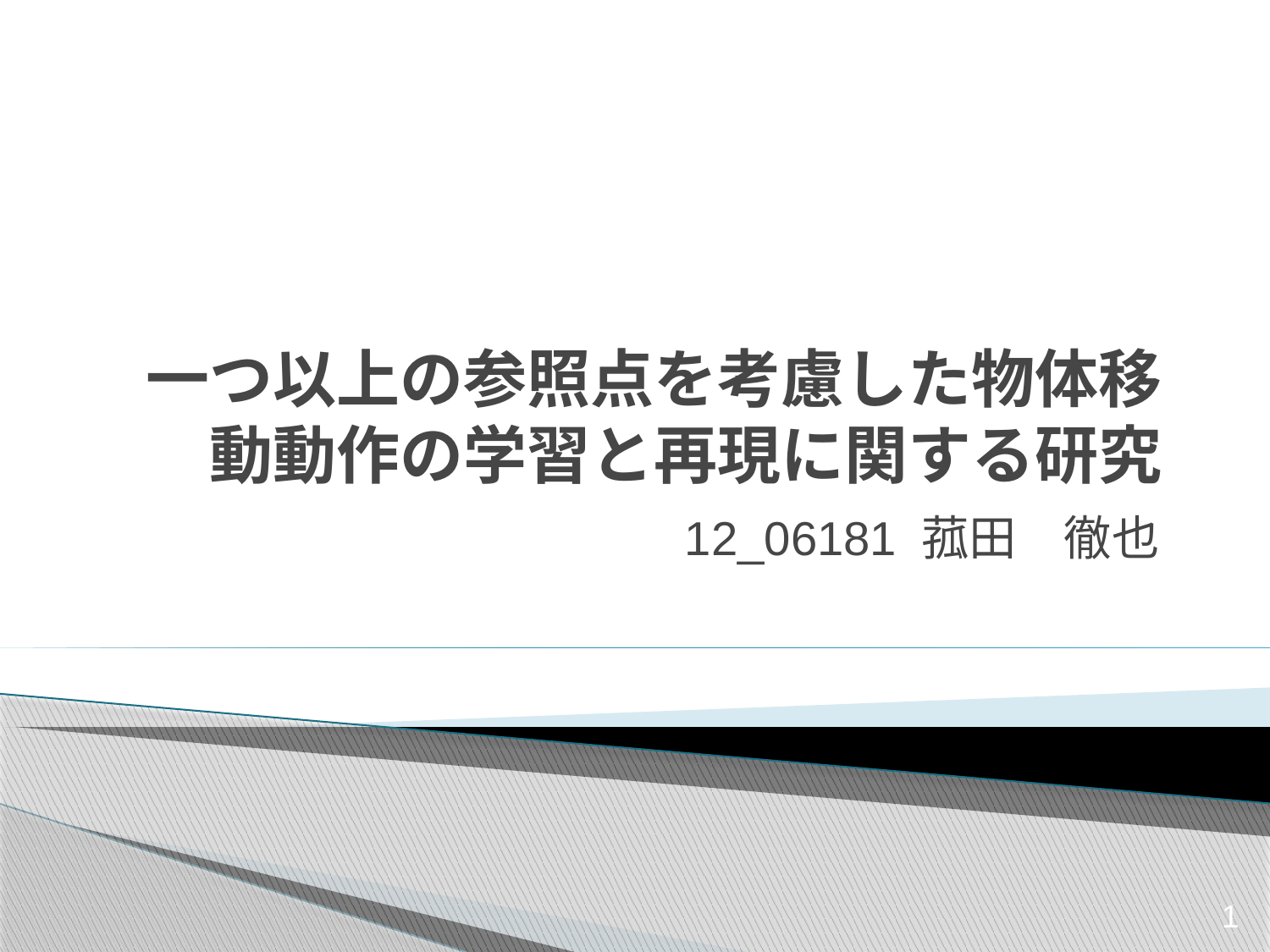

# 一つ以上の参照点を考慮した物体移動動作の学習と再現に関する研究
12_06181 菰田　徹也
1